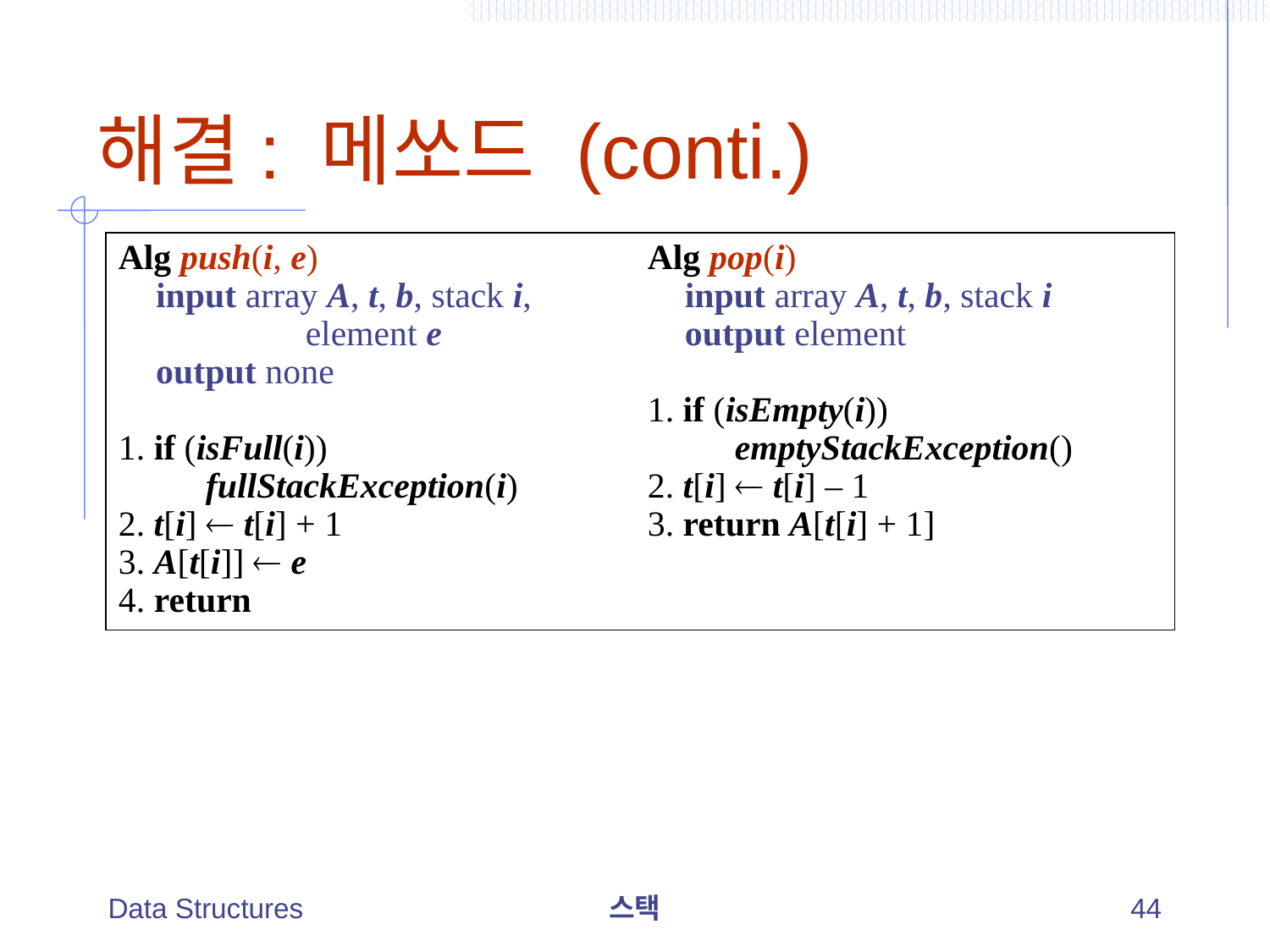

# 해결: 메쏘드 (conti.)
Alg push(i, e)
	input array A, t, b, stack i, 				element e
	output none

1. if (isFull(i))
		fullStackException(i)
2. t[i] ← t[i] + 1
3. A[t[i]] ← e
4. return
Alg pop(i)
	input array A, t, b, stack i
	output element

1. if (isEmpty(i))
		emptyStackException()
2. t[i] ← t[i] – 1
3. return A[t[i] + 1]

Data Structures
스택
44